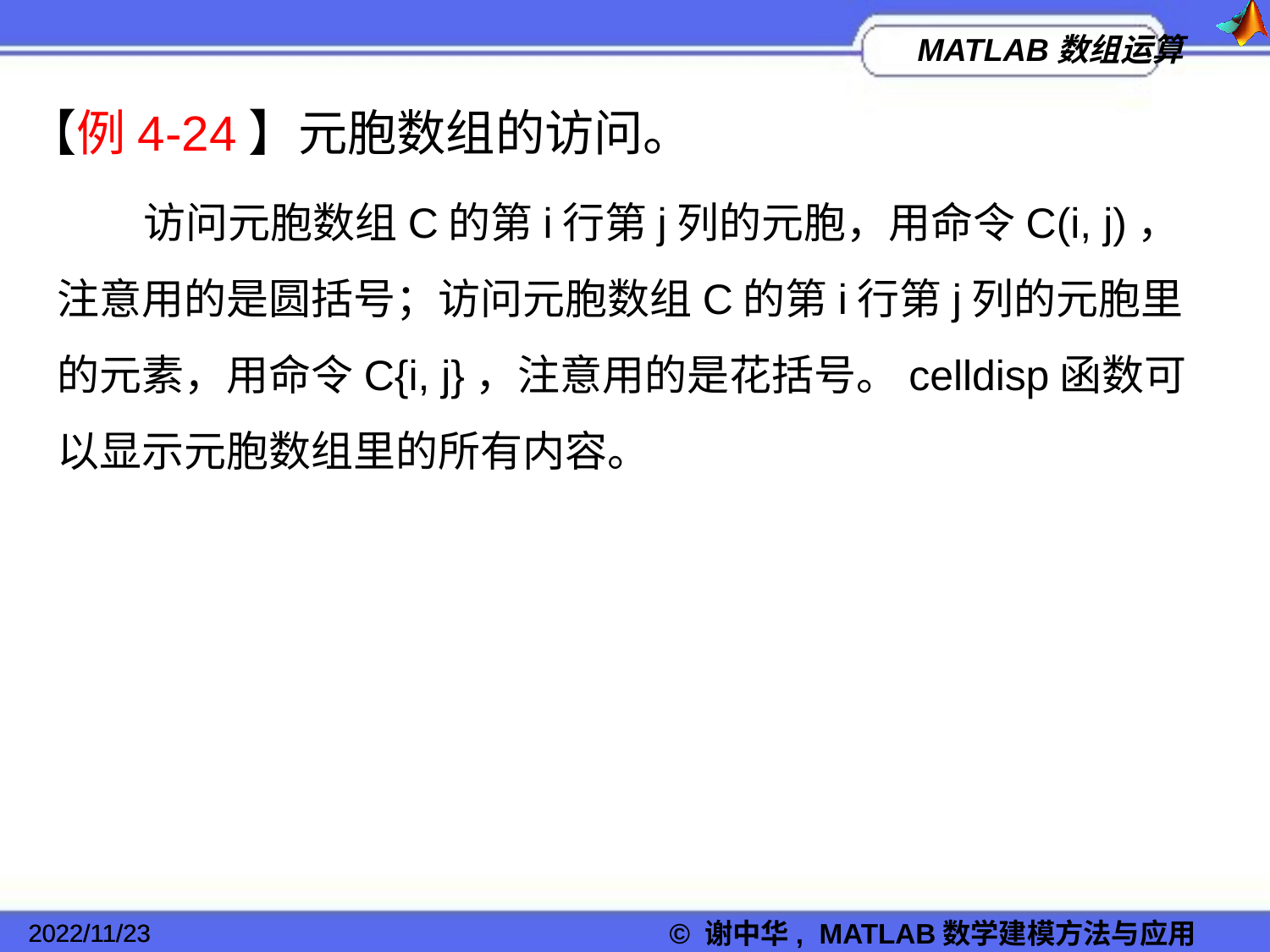

【例4-24】元胞数组的访问。
        访问元胞数组C的第i行第j列的元胞，用命令C(i, j)，注意用的是圆括号；访问元胞数组C的第i行第j列的元胞里的元素，用命令C{i, j}，注意用的是花括号。celldisp函数可以显示元胞数组里的所有内容。
2022/11/23
© 谢中华,  MATLAB数学建模方法与应用